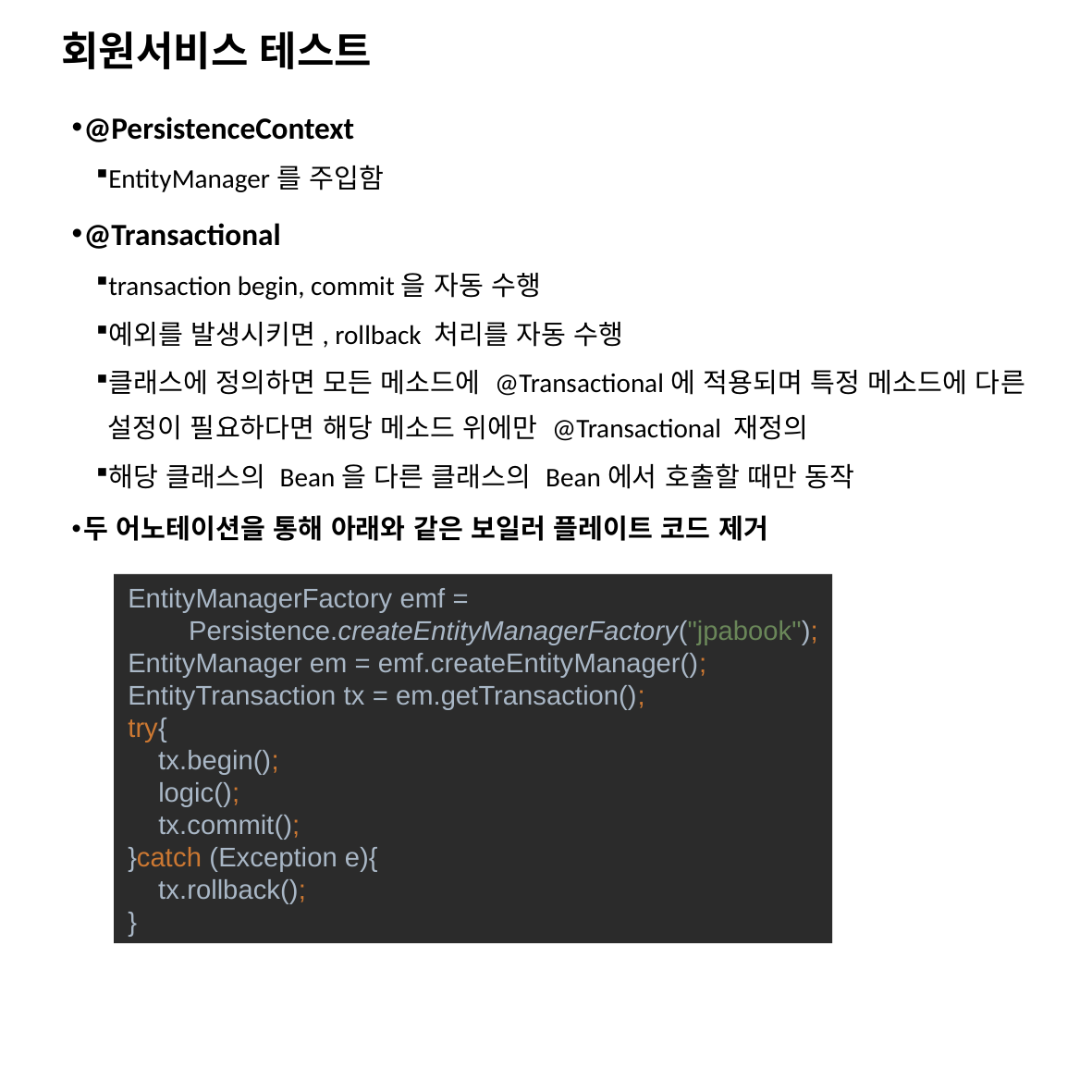

# 회원서비스 테스트
@PersistenceContext
EntityManager를 주입함
@Transactional
transaction begin, commit을 자동 수행
예외를 발생시키면, rollback 처리를 자동 수행
클래스에 정의하면 모든 메소드에 @Transactional에 적용되며 특정 메소드에 다른 설정이 필요하다면 해당 메소드 위에만 @Transactional 재정의
해당 클래스의 Bean을 다른 클래스의 Bean에서 호출할 때만 동작
두 어노테이션을 통해 아래와 같은 보일러 플레이트 코드 제거

EntityManagerFactory emf =
        Persistence.createEntityManagerFactory("jpabook");
EntityManager em = emf.createEntityManager();
EntityTransaction tx = em.getTransaction();
try{
    tx.begin();
    logic();
    tx.commit();
}catch (Exception e){
    tx.rollback();
}